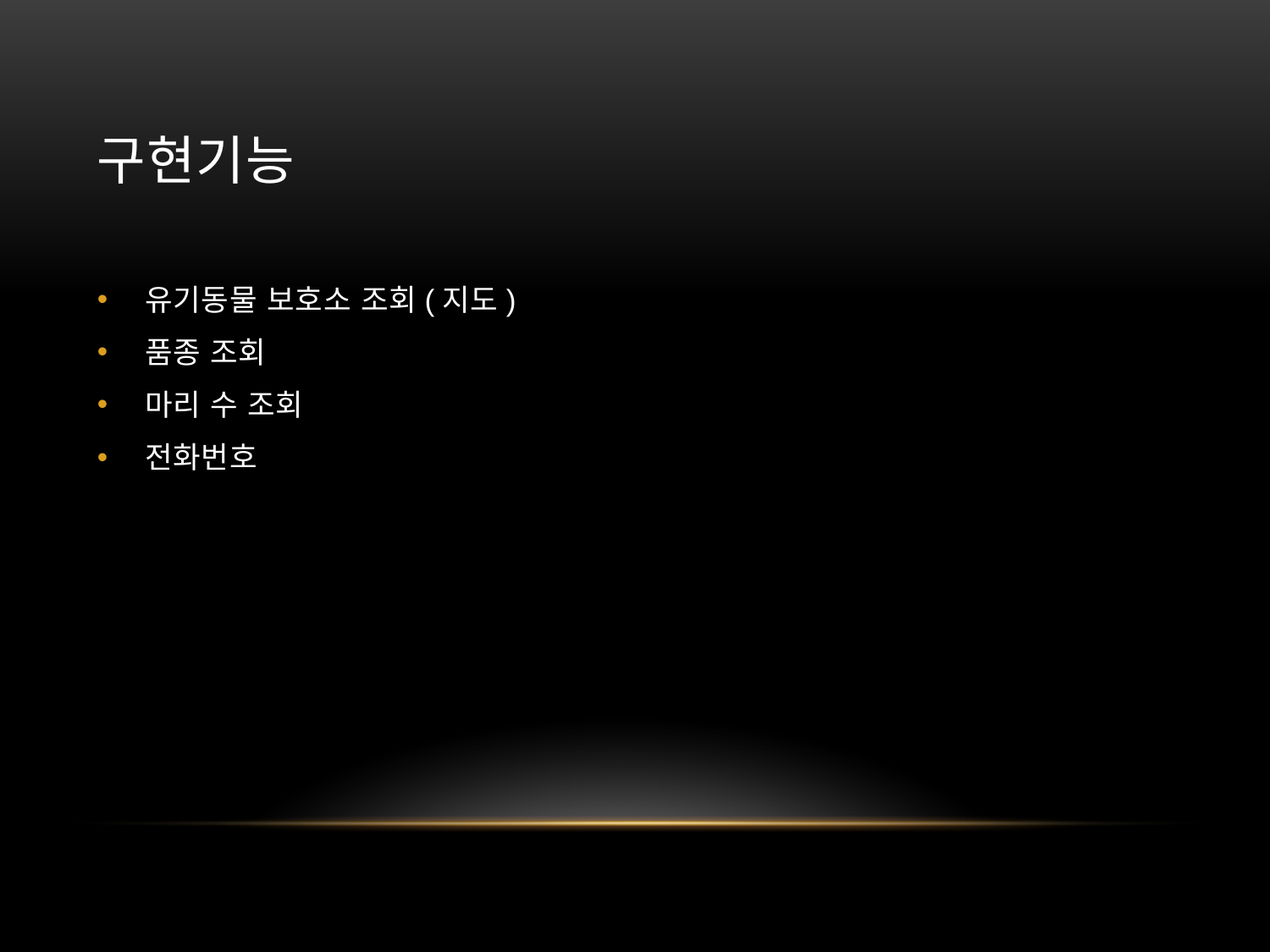

# 구현기능

유기동물 보호소 조회(지도)
품종 조회
마리 수 조회
전화번호